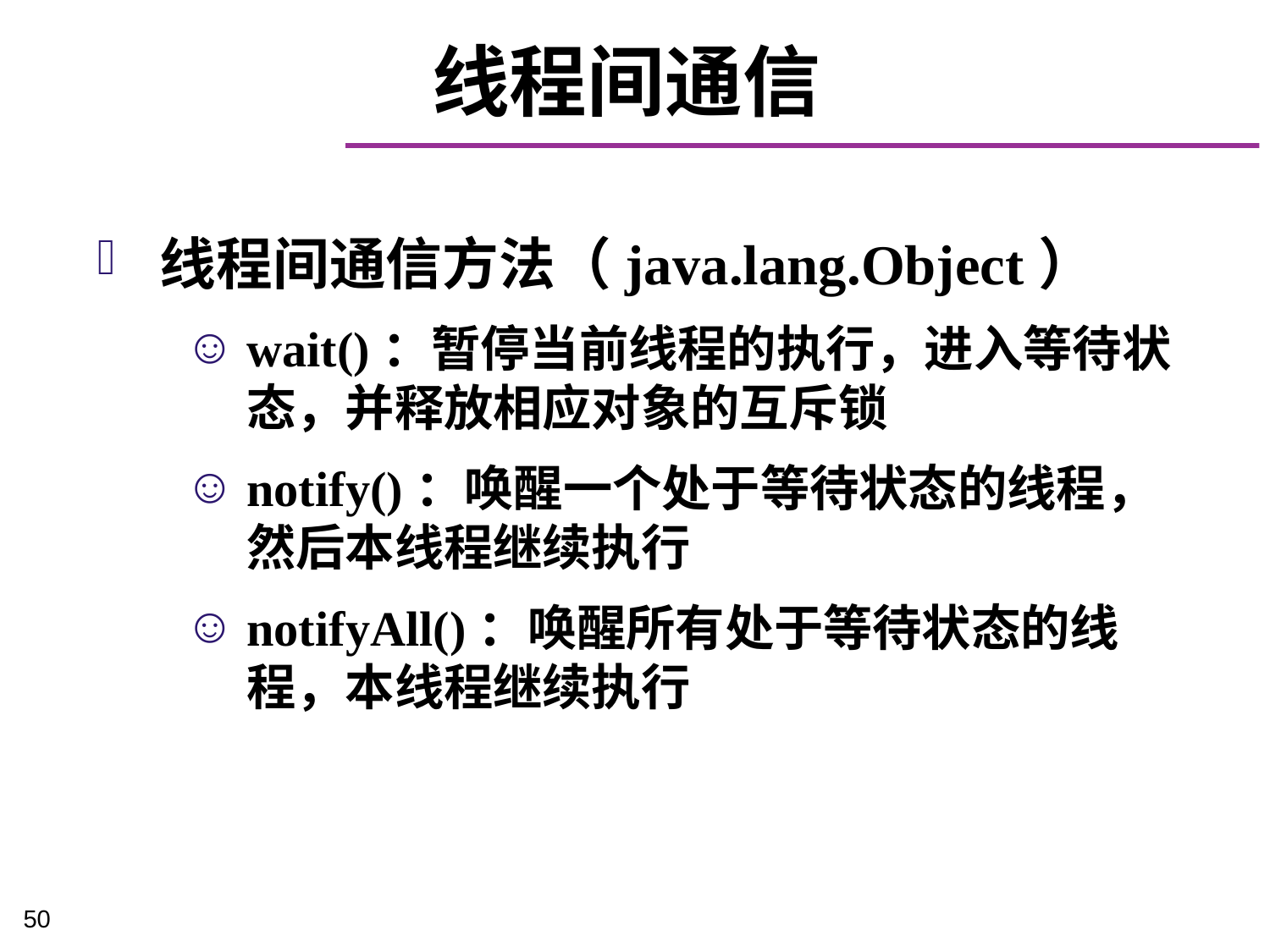

# 线程间通信
线程间通信方法（java.lang.Object）
wait()：暂停当前线程的执行，进入等待状态，并释放相应对象的互斥锁
notify()：唤醒一个处于等待状态的线程，然后本线程继续执行
notifyAll()：唤醒所有处于等待状态的线程，本线程继续执行
50